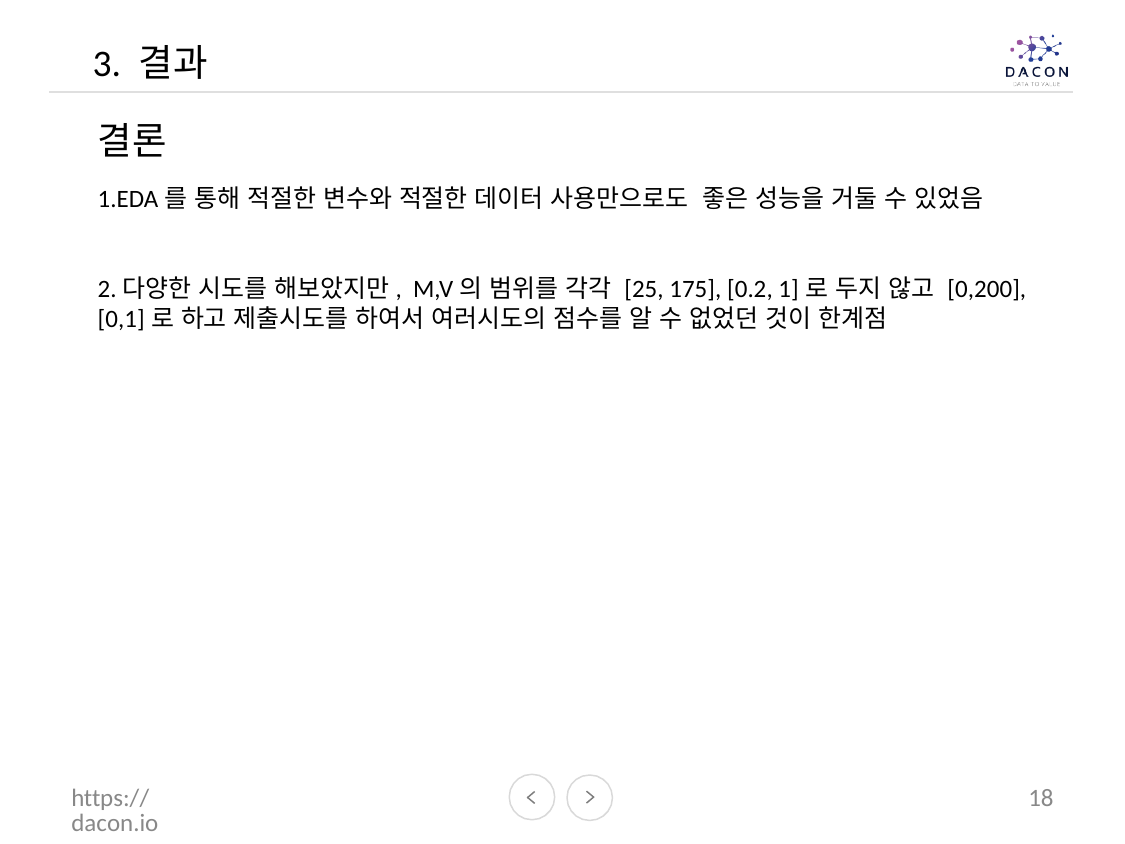

3. 결과
결론
1.EDA를 통해 적절한 변수와 적절한 데이터 사용만으로도  좋은 성능을 거둘 수 있었음

2.다양한 시도를 해보았지만,  M,V의 범위를 각각 [25, 175], [0.2, 1]로 두지 않고 [0,200], [0,1]로 하고 제출시도를 하여서 여러시도의 점수를 알 수 없었던 것이 한계점

https://dacon.io
18